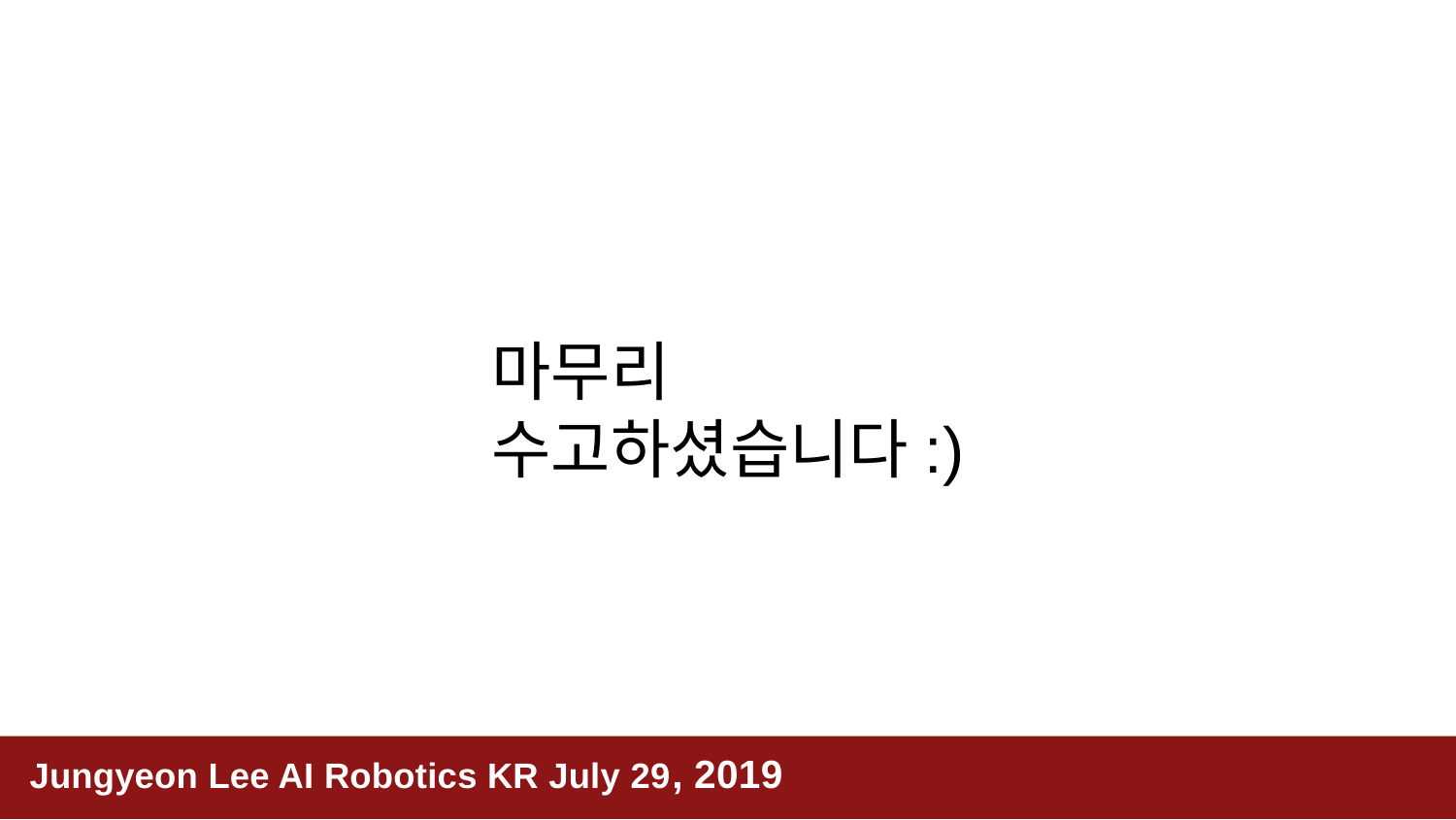

마무리
수고하셨습니다:)
Jungyeon Lee AI Robotics KR July 29, 2019